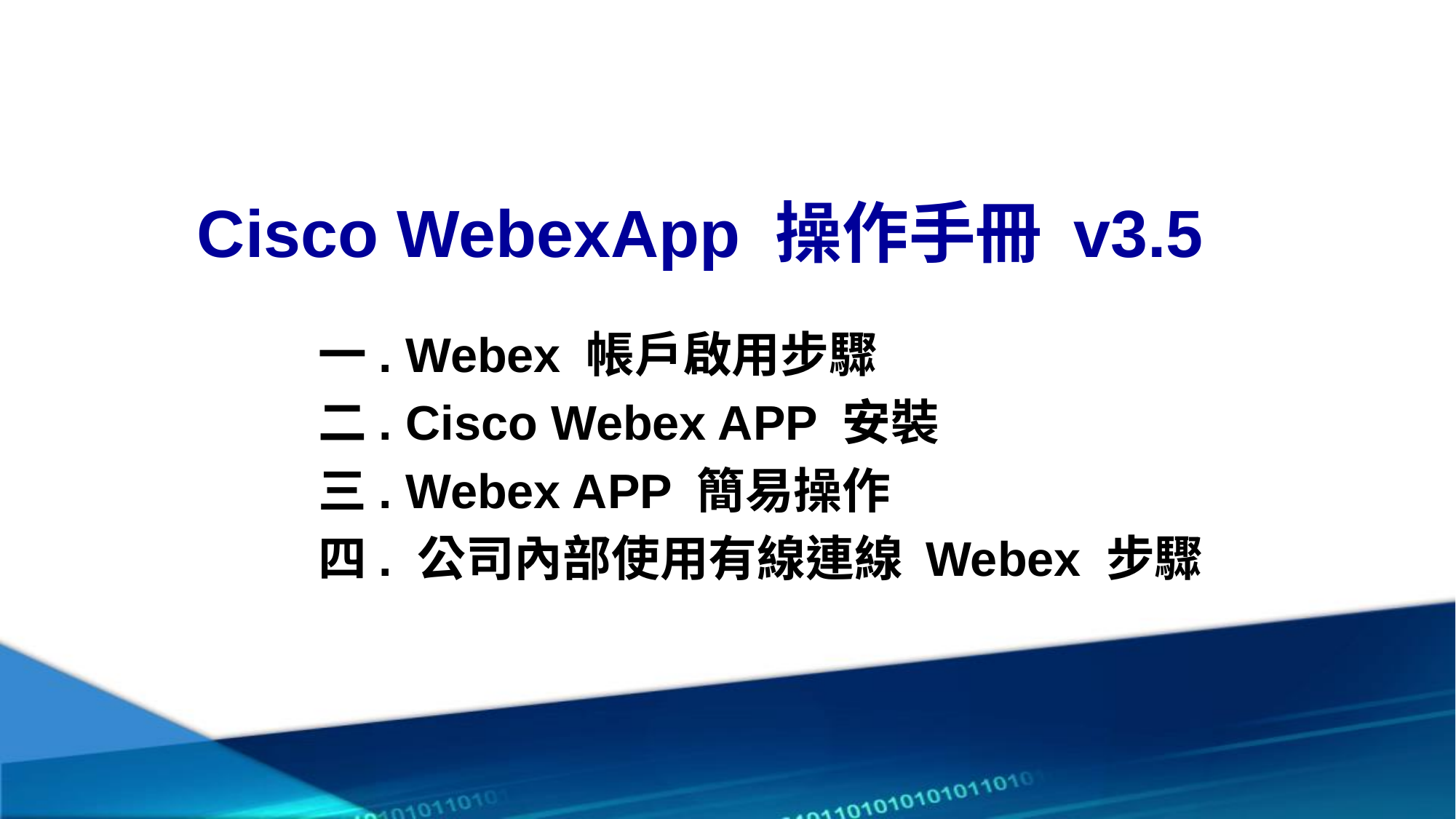

# Cisco WebexApp 操作手冊 v3.5
        一. Webex 帳戶啟用步驟
        二. Cisco Webex APP 安裝
        三. Webex APP 簡易操作
        四. 公司內部使用有線連線 Webex 步驟